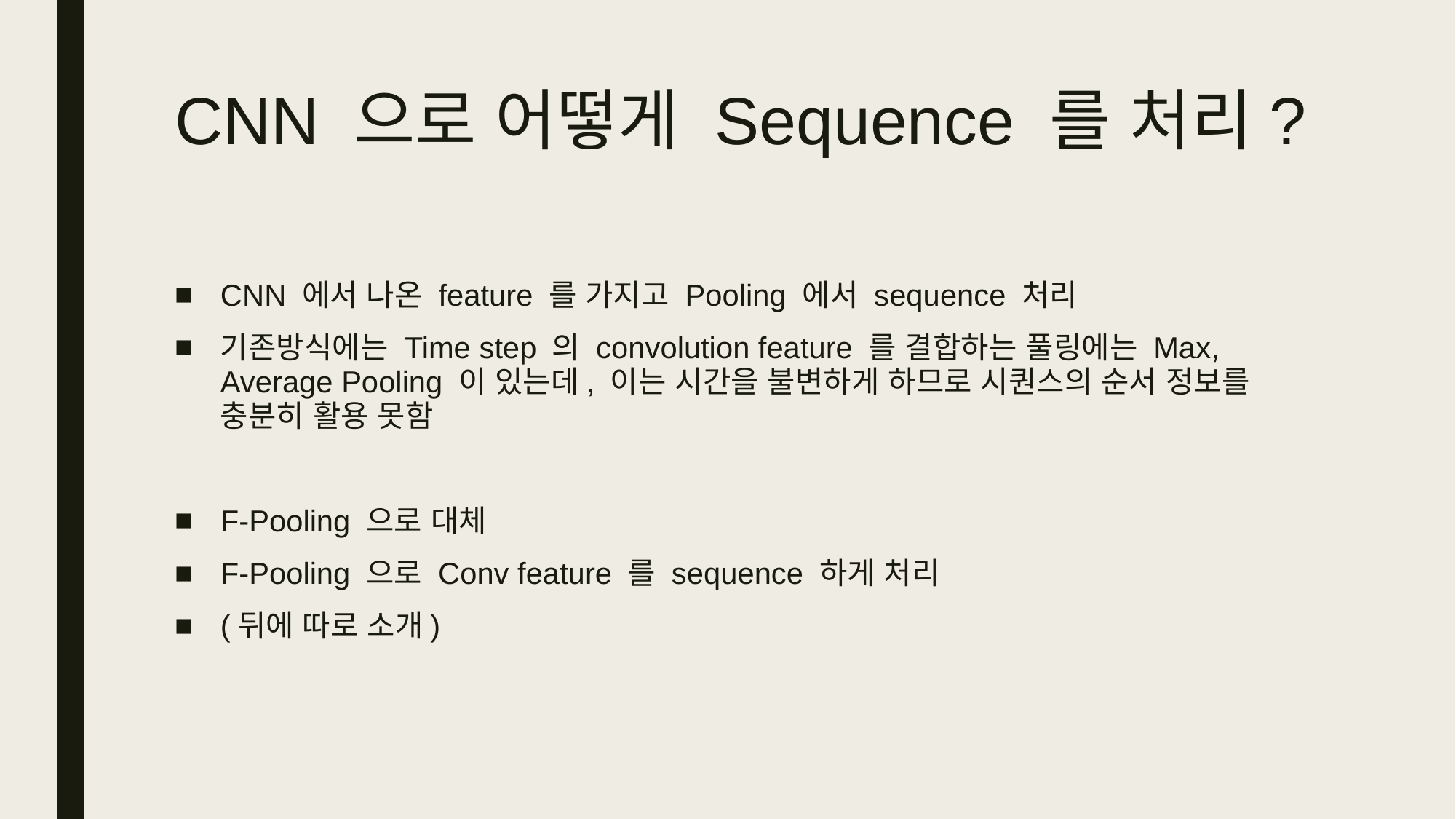

# CNN 으로 어떻게 Sequence 를 처리?
CNN 에서 나온 feature 를 가지고 Pooling 에서 sequence 처리
기존방식에는 Time step 의 convolution feature 를 결합하는 풀링에는 Max, Average Pooling 이 있는데, 이는 시간을 불변하게 하므로 시퀀스의 순서 정보를 충분히 활용 못함

F-Pooling 으로 대체
F-Pooling 으로 Conv feature 를 sequence 하게 처리
(뒤에 따로 소개)